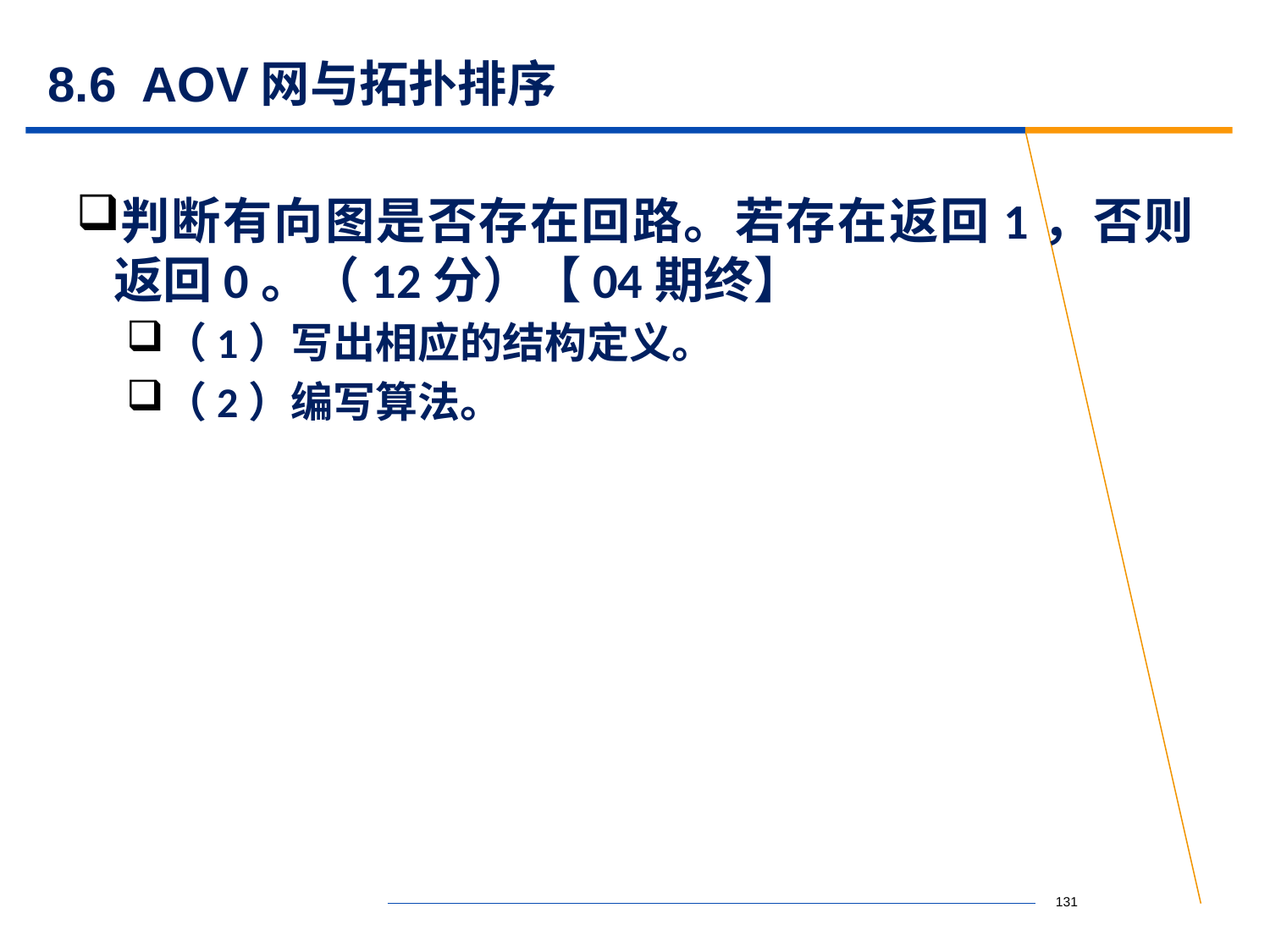

# 8.6  AOV网与拓扑排序
判断有向图是否存在回路。若存在返回1，否则返回0。（12分）【04期终】
（1）写出相应的结构定义。
（2）编写算法。